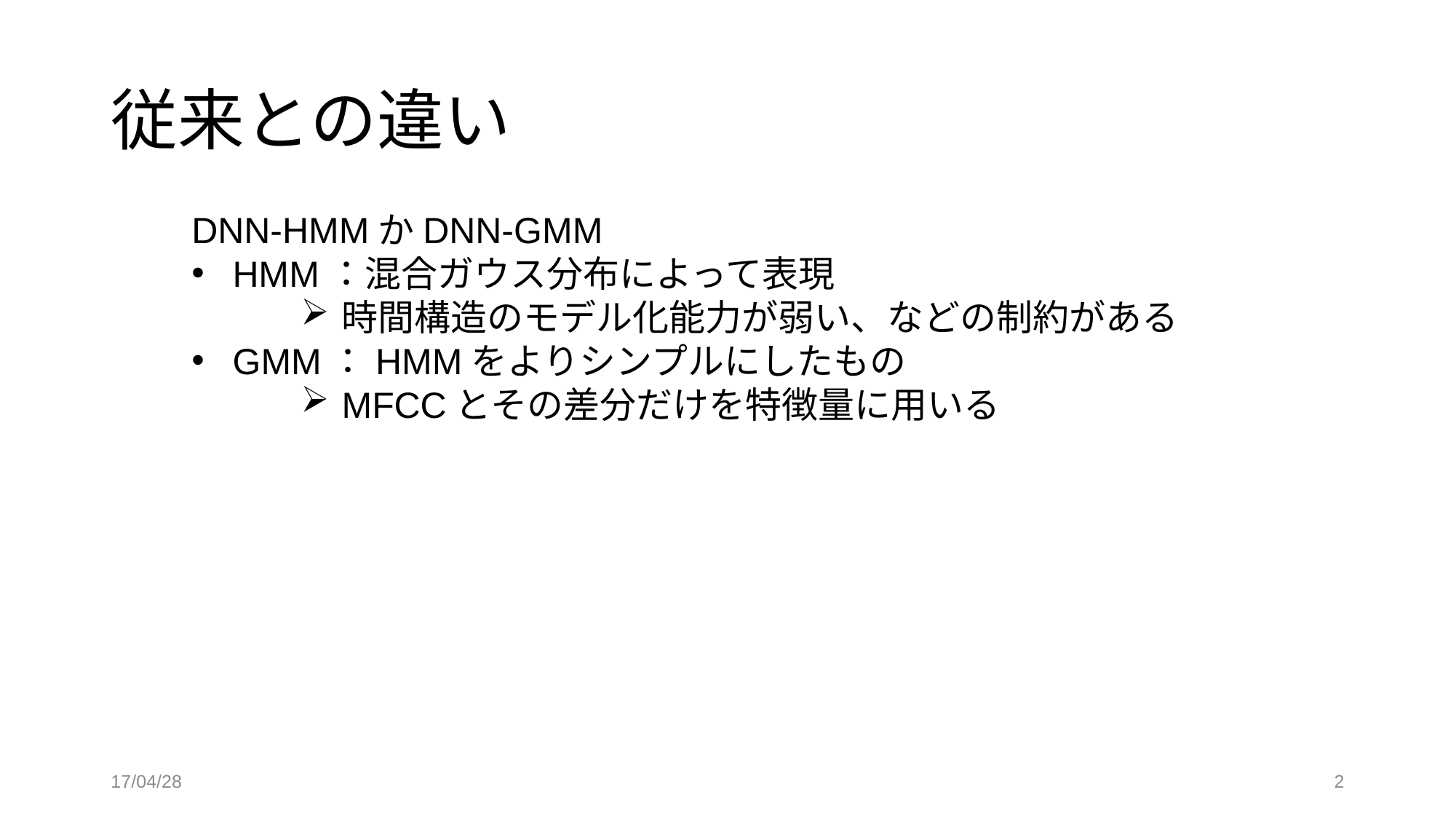

# 従来との違い
DNN-HMMかDNN-GMM
HMM：混合ガウス分布によって表現
時間構造のモデル化能力が弱い、などの制約がある
GMM：HMMをよりシンプルにしたもの
MFCCとその差分だけを特徴量に用いる

17/04/28
2